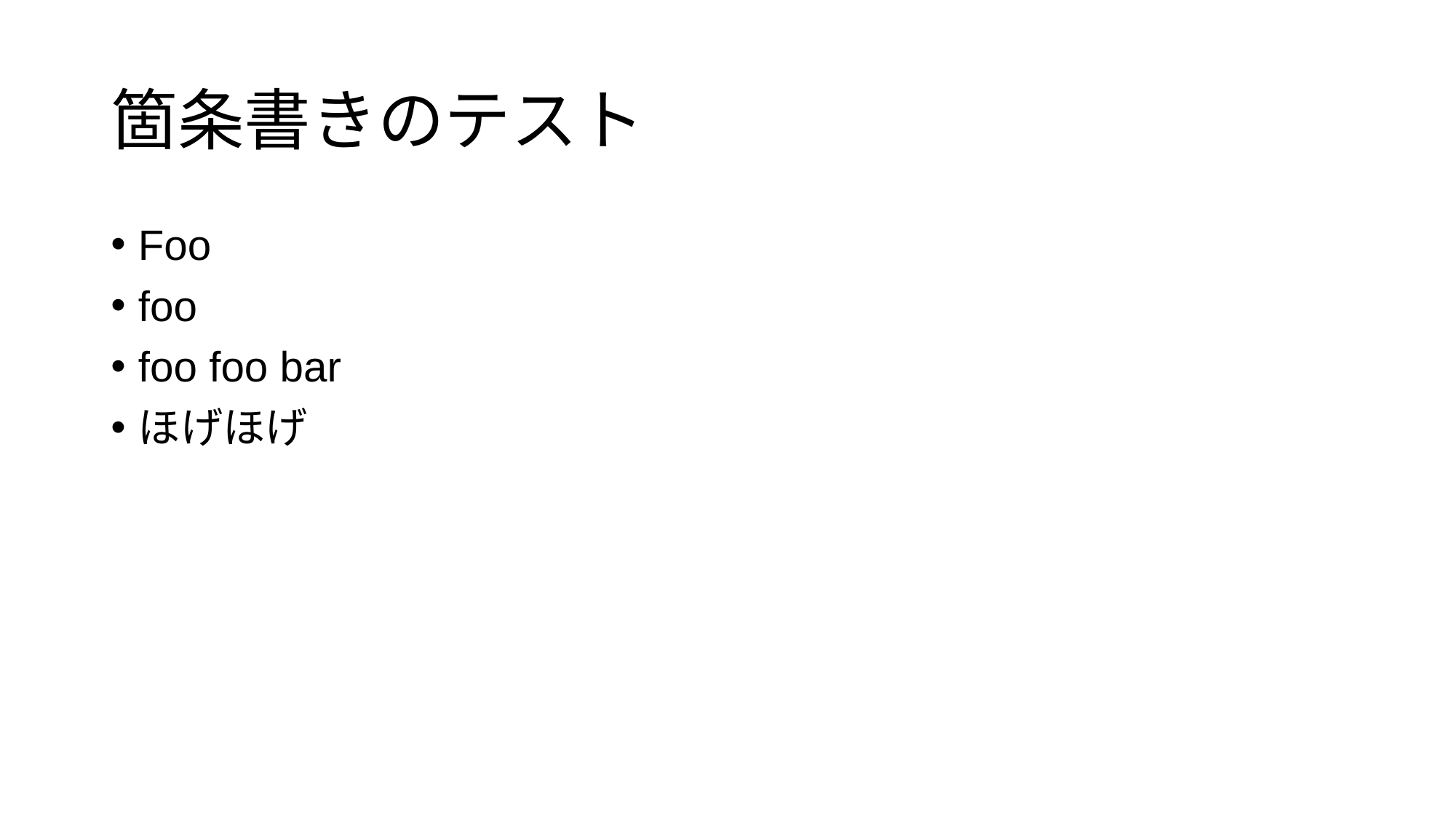

# 箇条書きのテスト
Foo
foo
foo foo bar
ほげほげ